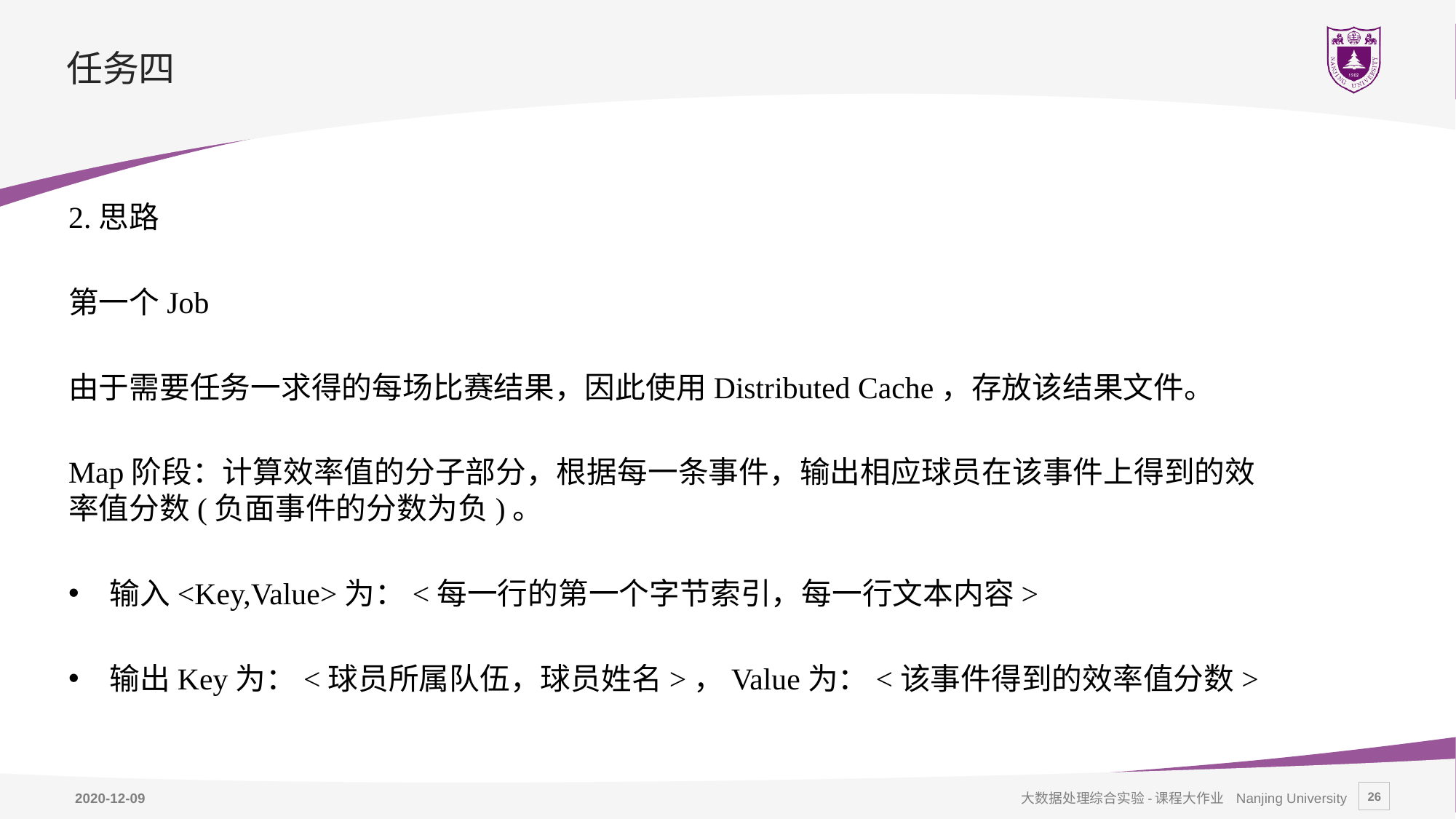

# 任务四
2.思路

第一个Job

由于需要任务一求得的每场比赛结果，因此使用Distributed Cache，存放该结果文件。

Map阶段：计算效率值的分子部分，根据每一条事件，输出相应球员在该事件上得到的效率值分数(负面事件的分数为负)。

输入<Key,Value>为：<每一行的第一个字节索引，每一行文本内容>

输出Key为：<球员所属队伍，球员姓名>，Value为：<该事件得到的效率值分数>